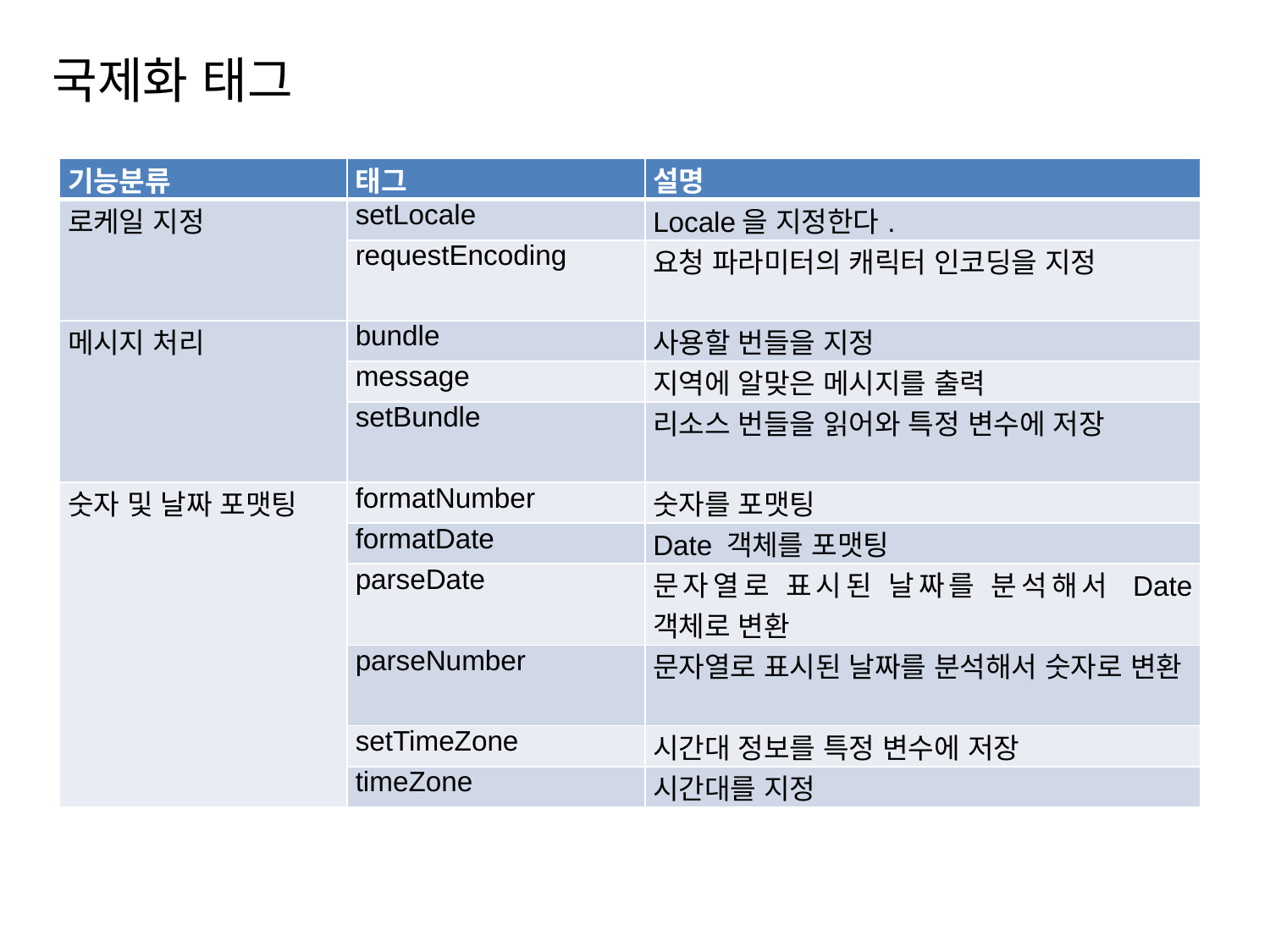

# 국제화 태그
| 기능분류 | 태그 | 설명 |
| --- | --- | --- |
| 로케일 지정 | setLocale | Locale을 지정한다. |
|  | requestEncoding | 요청 파라미터의 캐릭터 인코딩을 지정 |
| 메시지 처리 | bundle | 사용할 번들을 지정 |
|  | message | 지역에 알맞은 메시지를 출력 |
|  | setBundle | 리소스 번들을 읽어와 특정 변수에 저장 |
| 숫자 및 날짜 포맷팅 | formatNumber | 숫자를 포맷팅 |
|  | formatDate | Date 객체를 포맷팅 |
|  | parseDate | 문자열로 표시된 날짜를 분석해서 Date 객체로 변환 |
|  | parseNumber | 문자열로 표시된 날짜를 분석해서 숫자로 변환 |
|  | setTimeZone | 시간대 정보를 특정 변수에 저장 |
|  | timeZone | 시간대를 지정 |